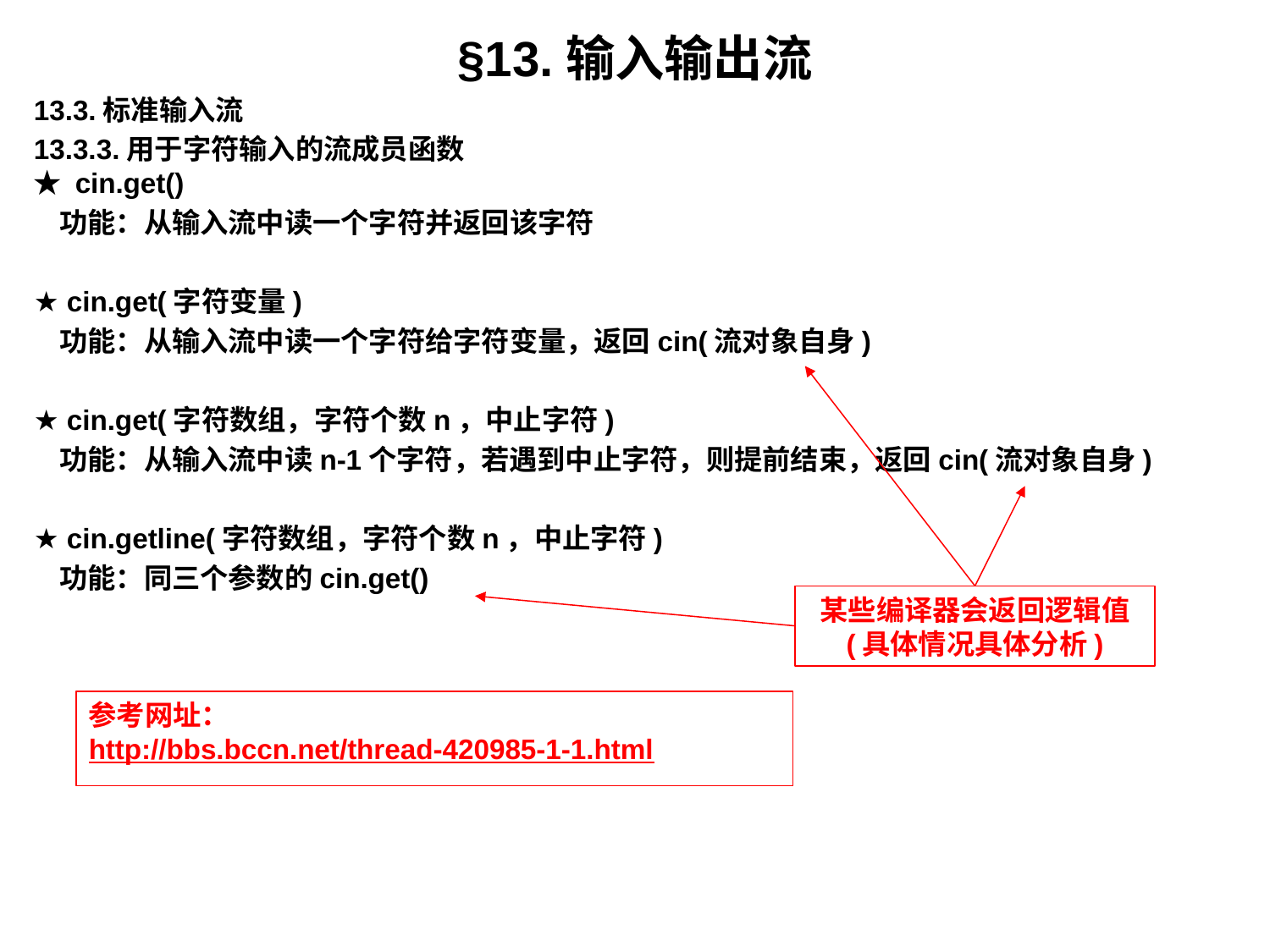

§13.输入输出流
13.3.标准输入流
13.3.3.用于字符输入的流成员函数
★ cin.get()
   功能：从输入流中读一个字符并返回该字符

★ cin.get(字符变量)
   功能：从输入流中读一个字符给字符变量，返回cin(流对象自身)

★ cin.get(字符数组，字符个数n，中止字符)
   功能：从输入流中读n-1个字符，若遇到中止字符，则提前结束，返回cin(流对象自身)

★ cin.getline(字符数组，字符个数n，中止字符)
   功能：同三个参数的cin.get()
某些编译器会返回逻辑值
(具体情况具体分析)
参考网址：
http://bbs.bccn.net/thread-420985-1-1.html